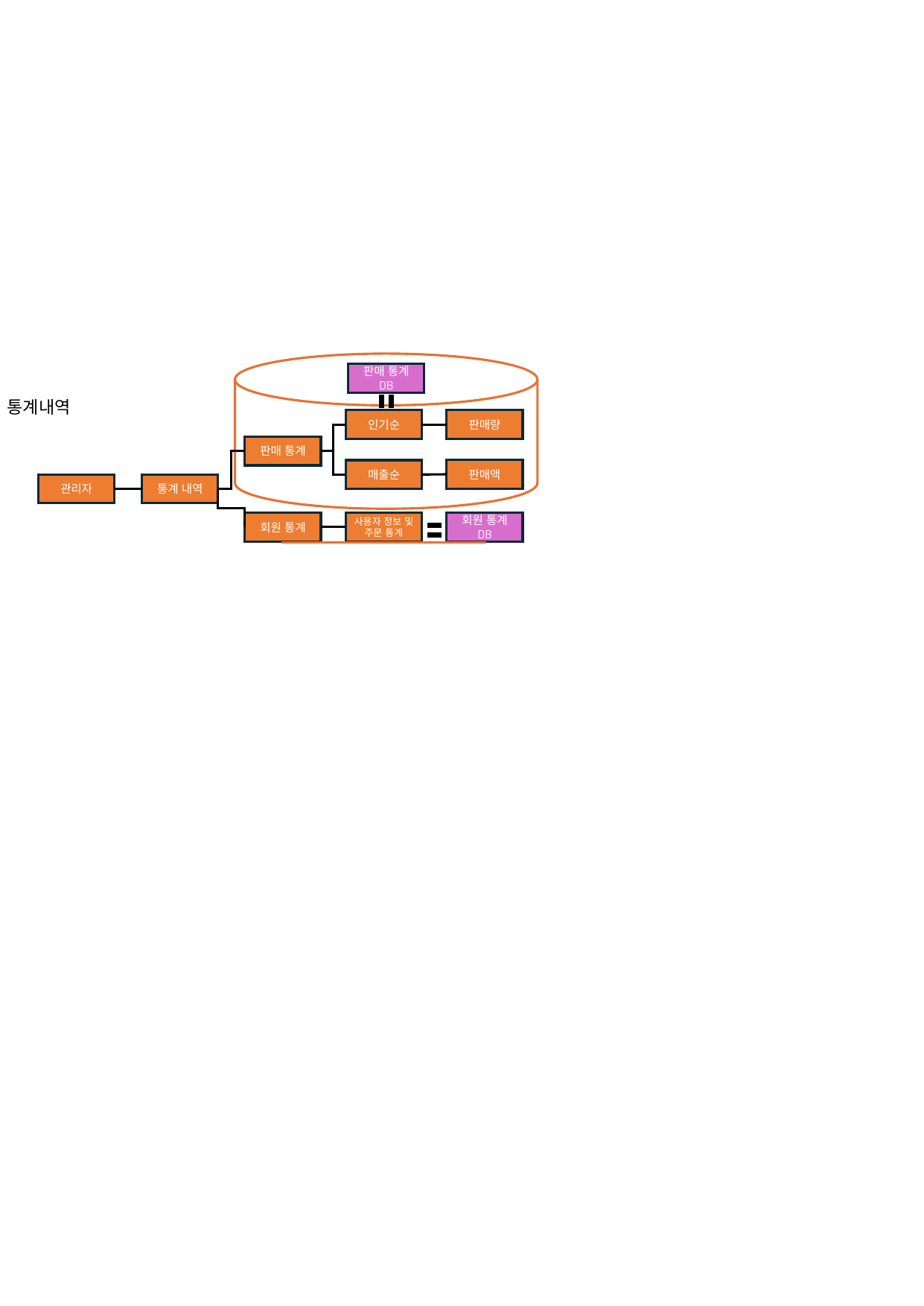

판매 통계
DB

통계내역
인기순
판매량
판매 통계
판매액
매출순
관리자
통계 내역
회원 통계
사용자 정보 및 주문 통계
회원 통계
DB